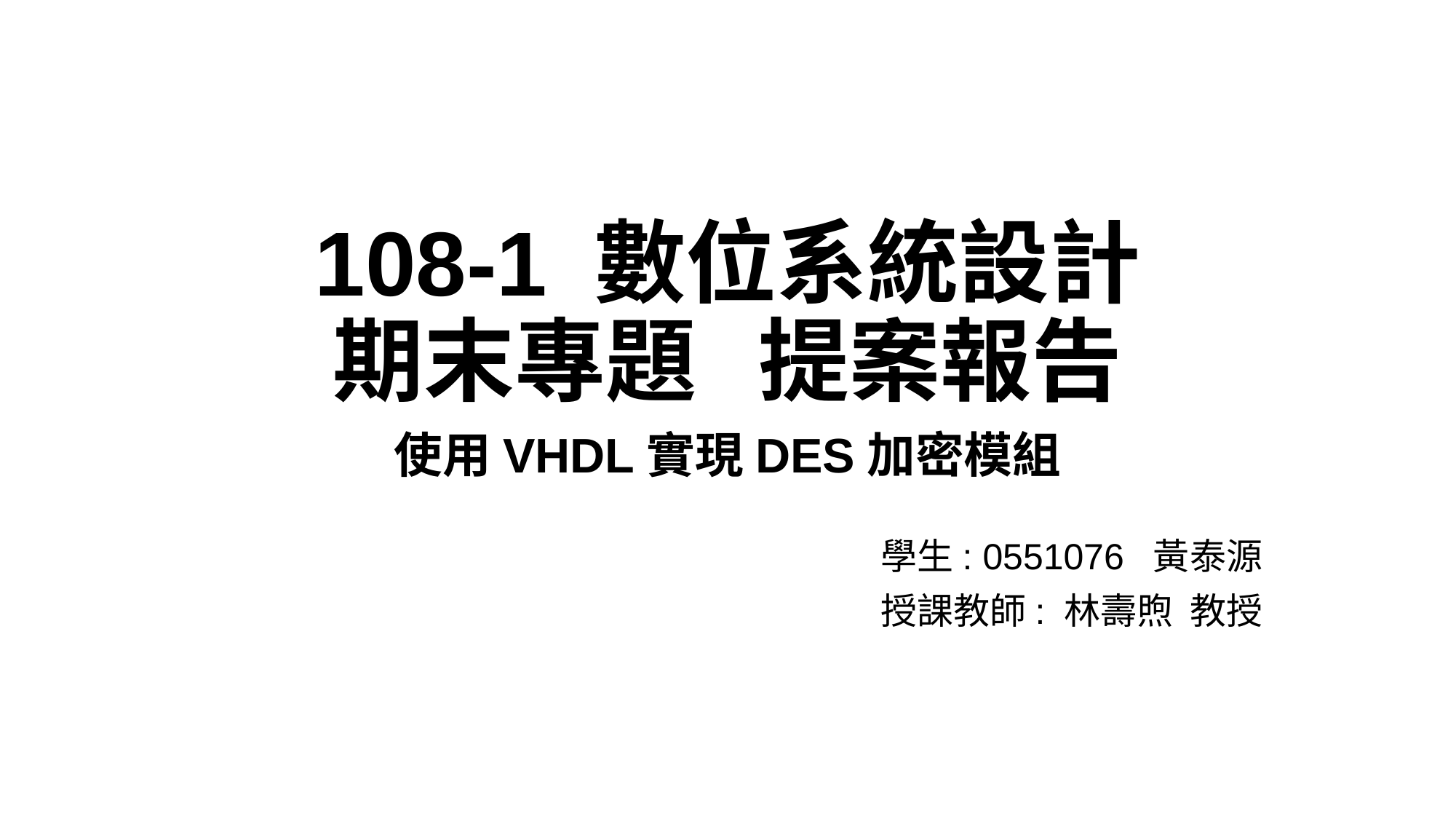

# 108-1 數位系統設計 期末專題   提案報告
使用VHDL實現DES加密模組
學生: 0551076  黃泰源
授課教師: 林壽煦  教授